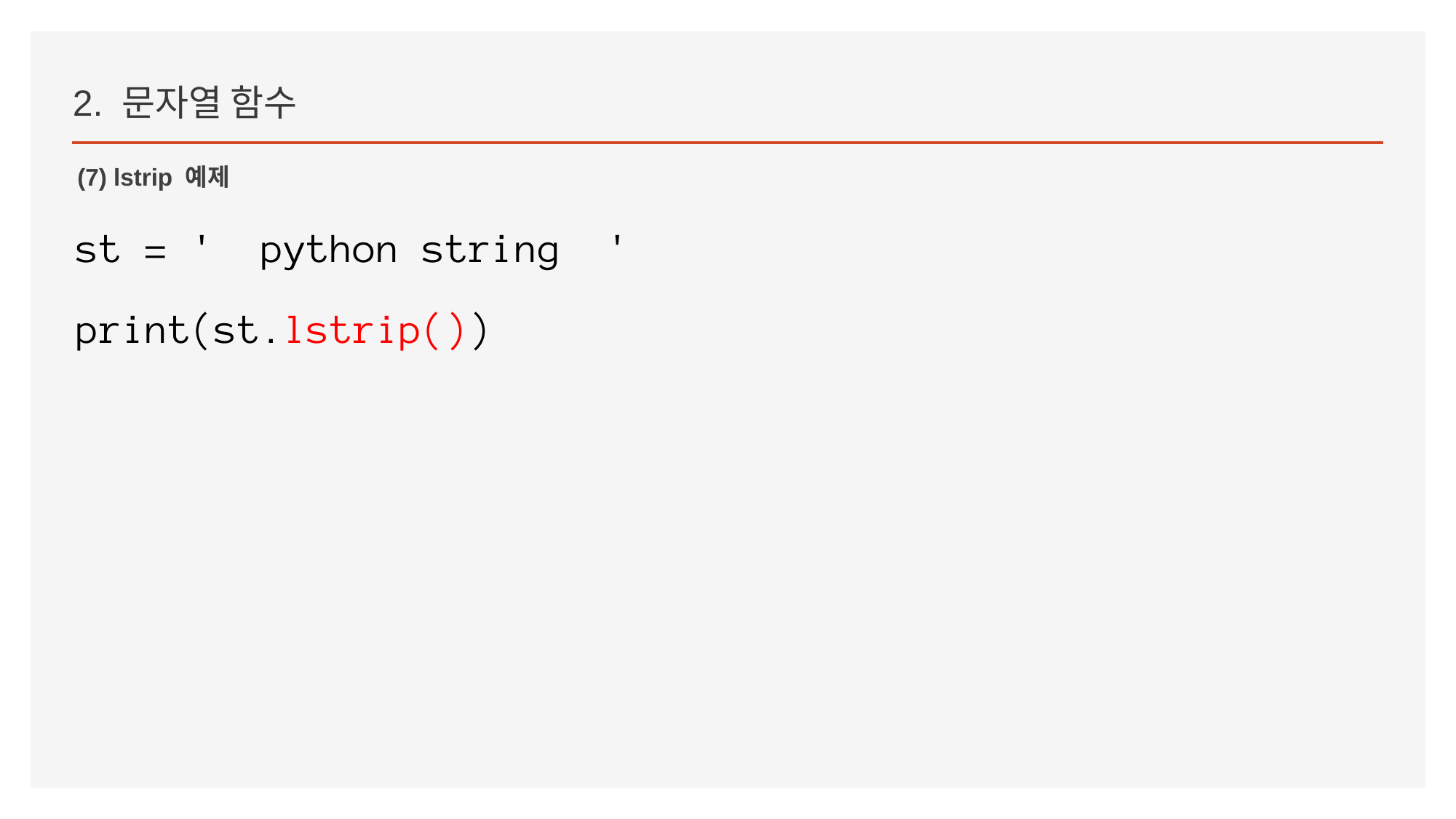

2. 문자열 함수
(7) lstrip 예제
st = '  python string  '
print(st.lstrip())